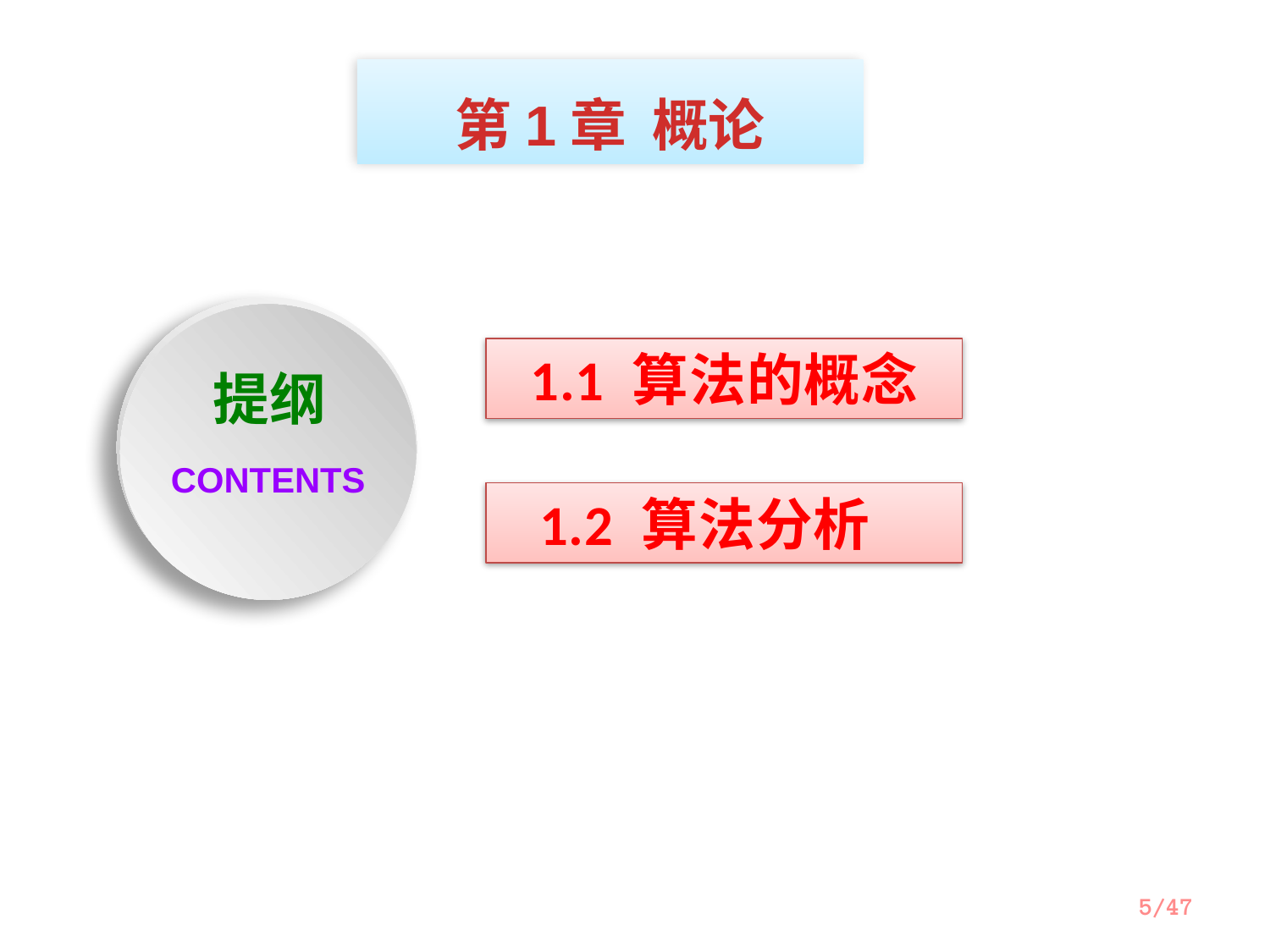

第1章  概论

1.1 算法的概念
提纲
CONTENTS
   1.2 算法分析
5/47